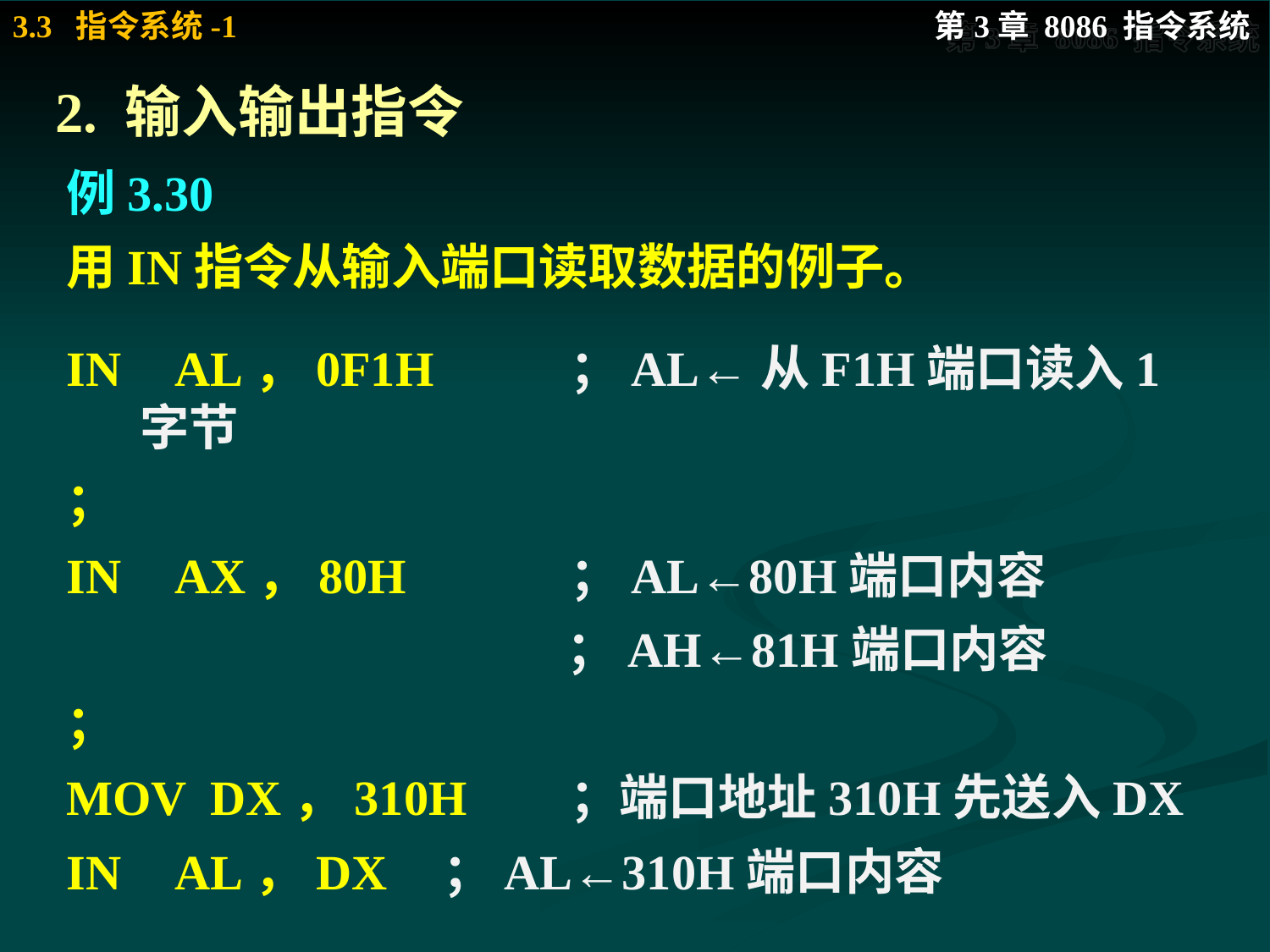

# 2. 输入输出指令
例3.30
用IN指令从输入端口读取数据的例子。
IN	   AL，0F1H	   ；AL←从F1H端口读入1字节
；
IN	   AX，80H	   ；AL←80H端口内容
				   ；AH←81H端口内容
；
MOV  DX，310H	   ；端口地址310H先送入DX
IN	   AL，DX	   ；AL←310H端口内容